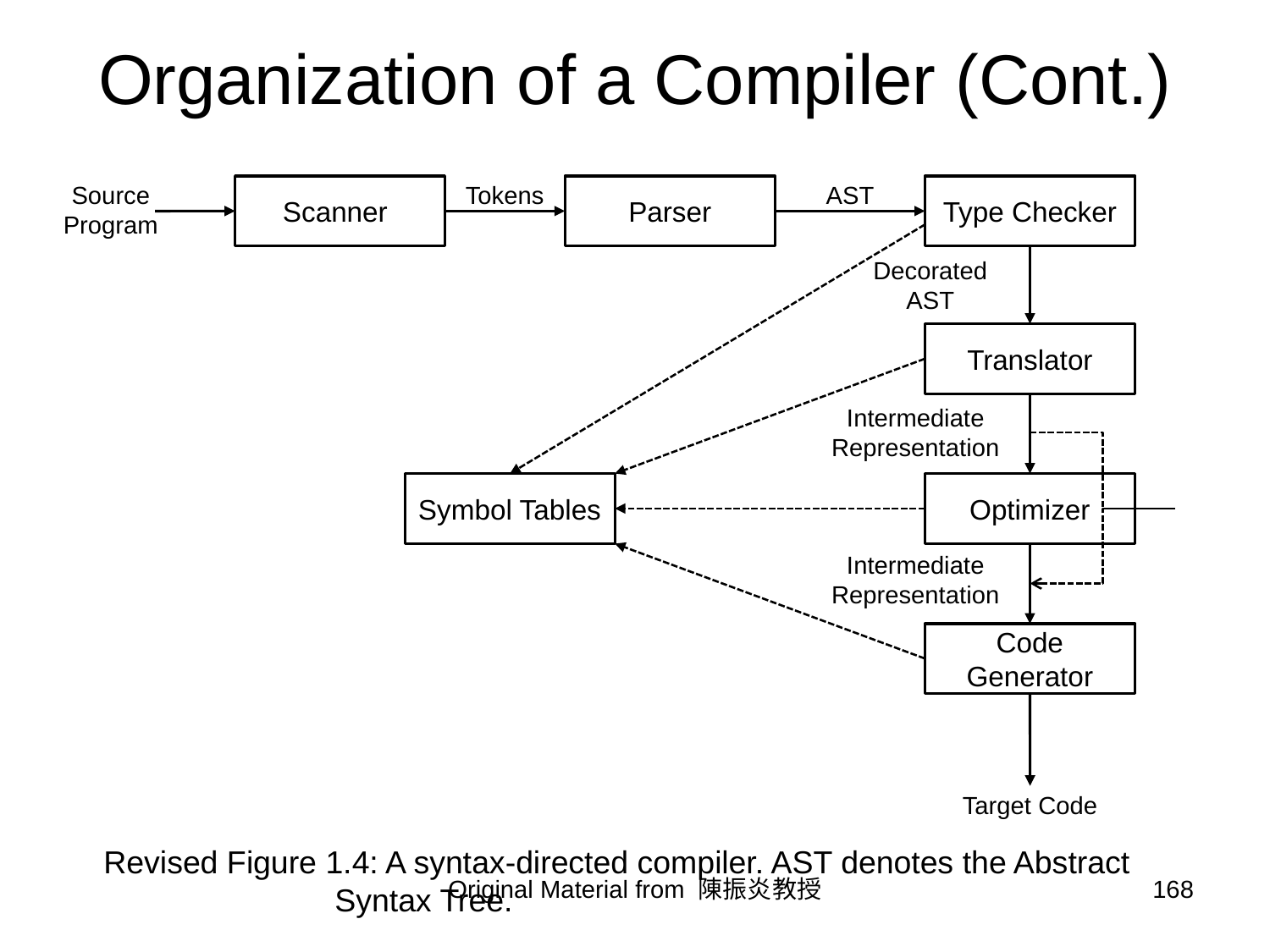

# Organization of a Compiler (Cont.)
Source
Program
Tokens
AST
Scannerr
Parser
Type Checker
Decorated
AST
Translator
Intermediate
Representation
Symbol Tables
Optimizer
Intermediate
Representation
Code Generator
Target Code
Revised Figure 1.4: A syntax-directed compiler. AST denotes the Abstract
                          Syntax Tree.
Original Material from 陳振炎教授
168